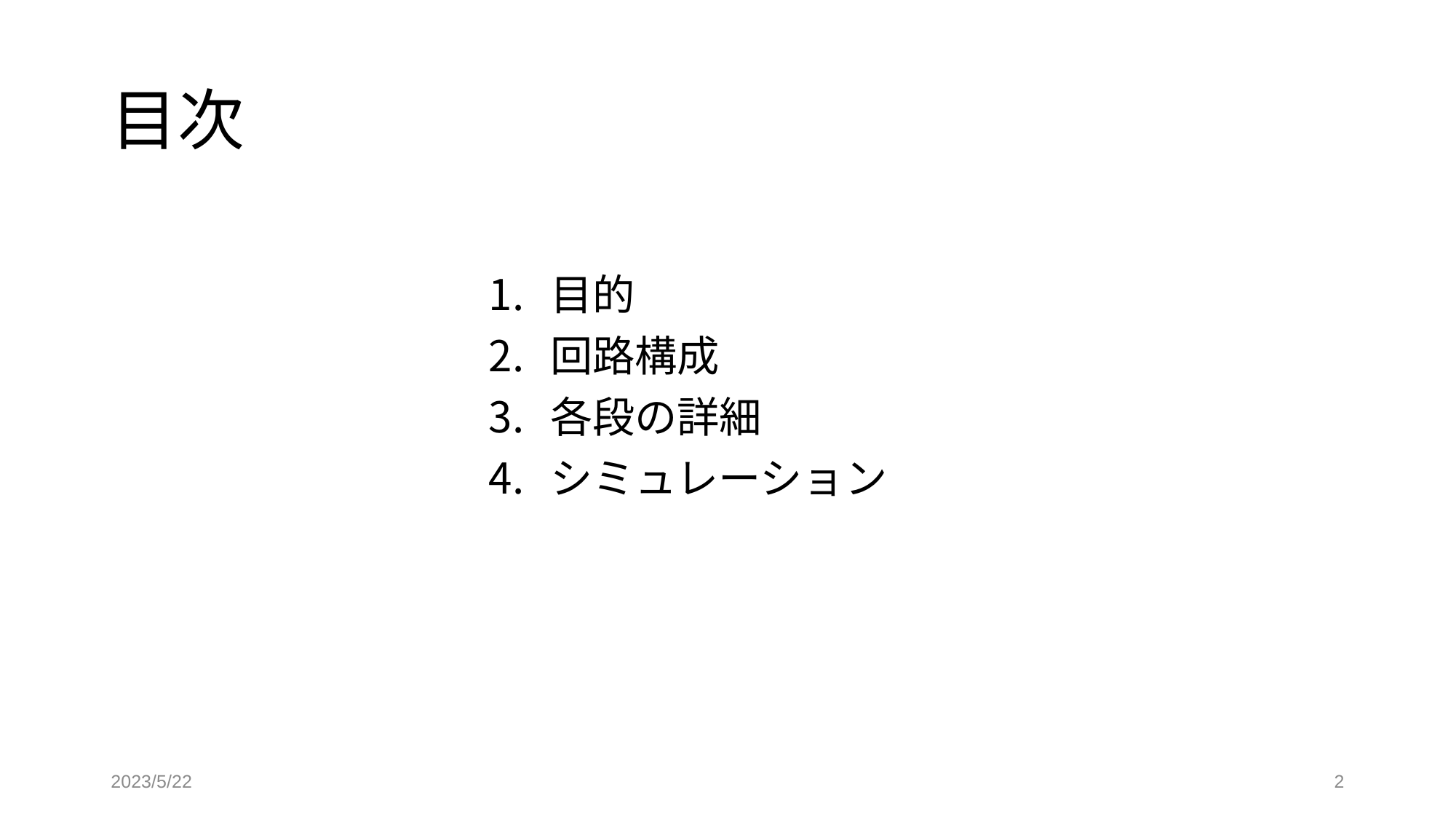

# 目次
目的
回路構成
各段の詳細
シミュレーション
2023/5/22
2